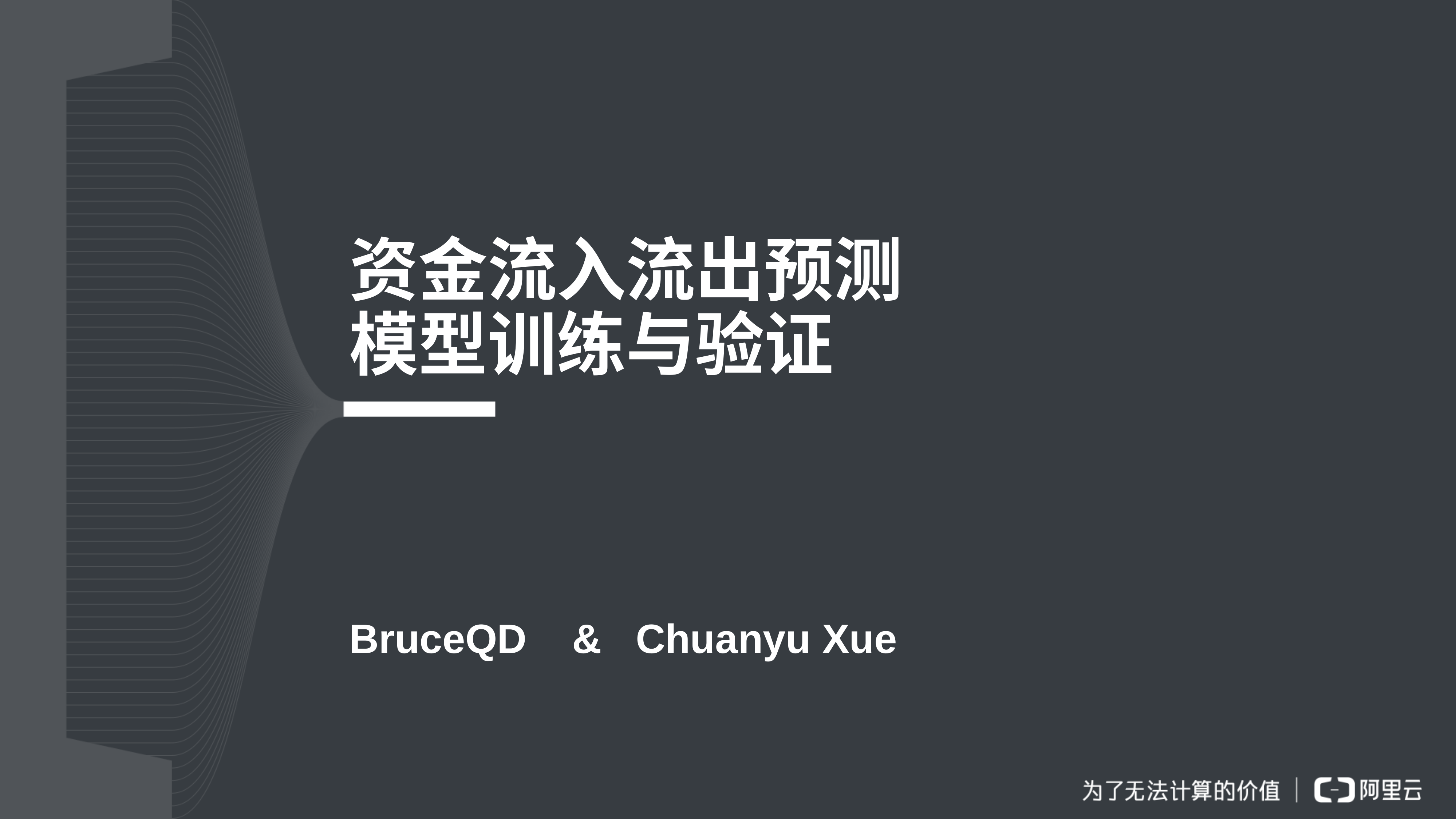

# 资金流入流出预测 模型训练与验证
BruceQD    &   Chuanyu Xue